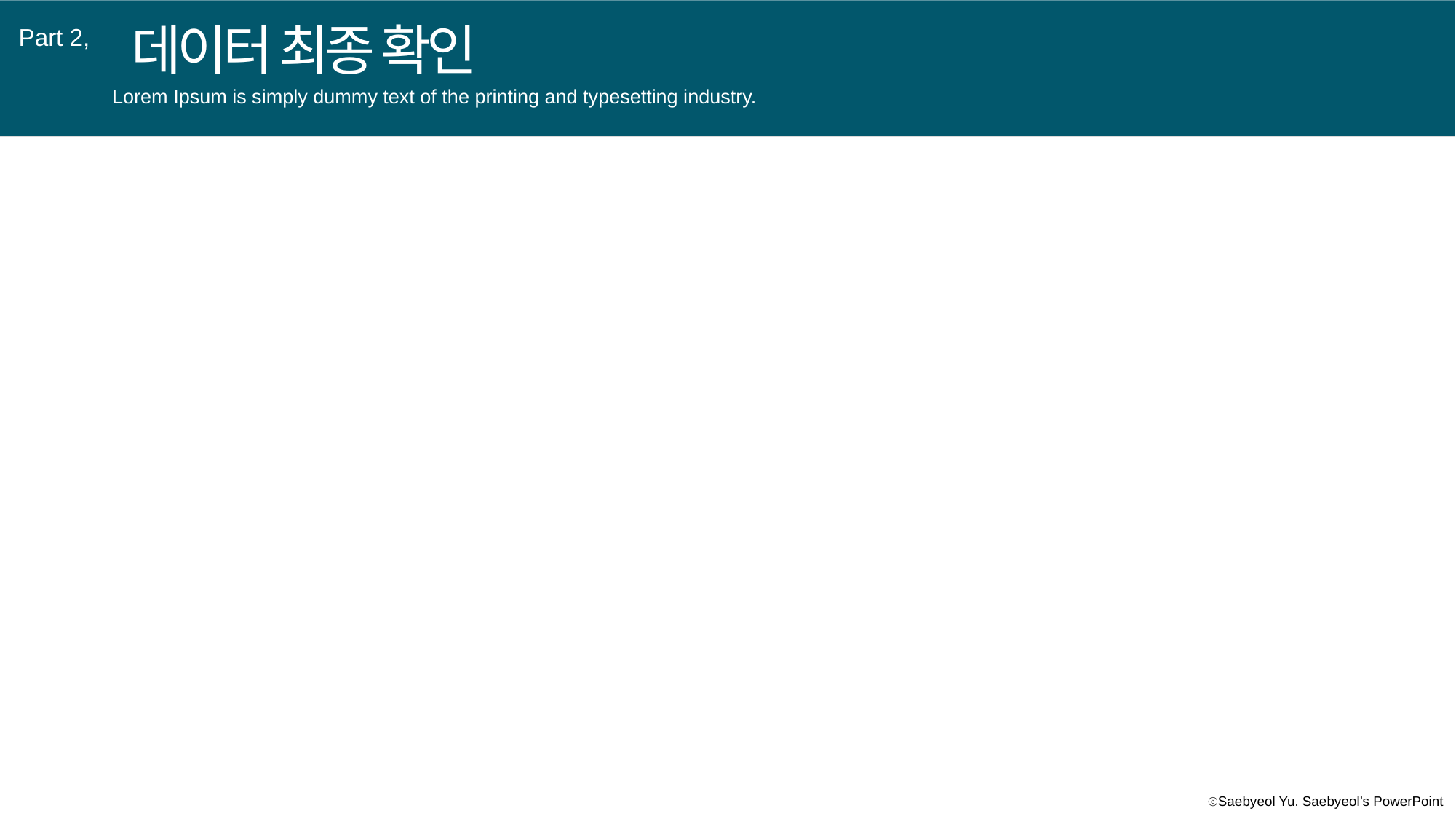

데이터 최종 확인
Part 2,
Lorem Ipsum is simply dummy text of the printing and typesetting industry.